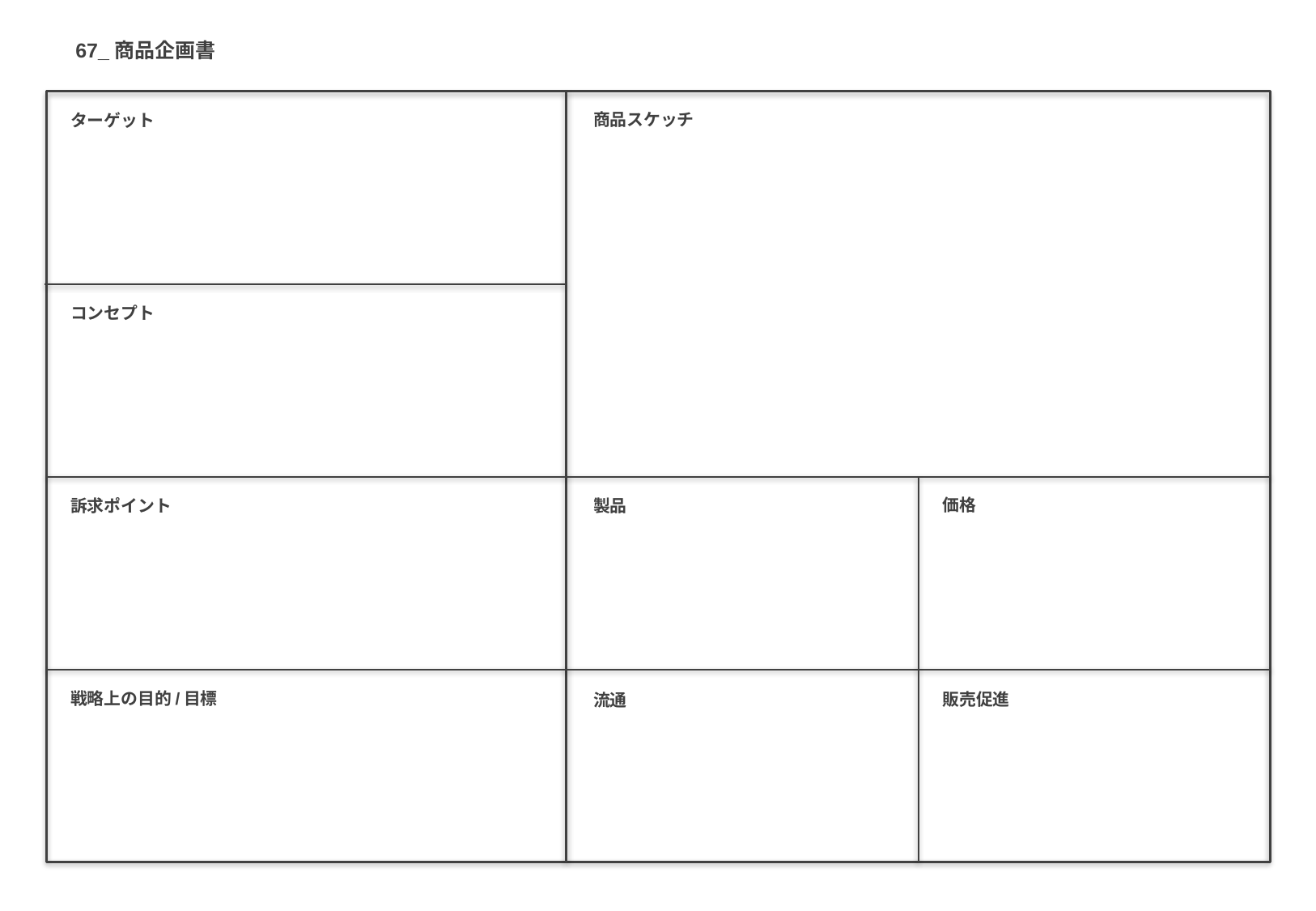

67_商品企画書

商品スケッチ
ターゲット
コンセプト
価格
製品
訴求ポイント
戦略上の目的/目標
販売促進
流通